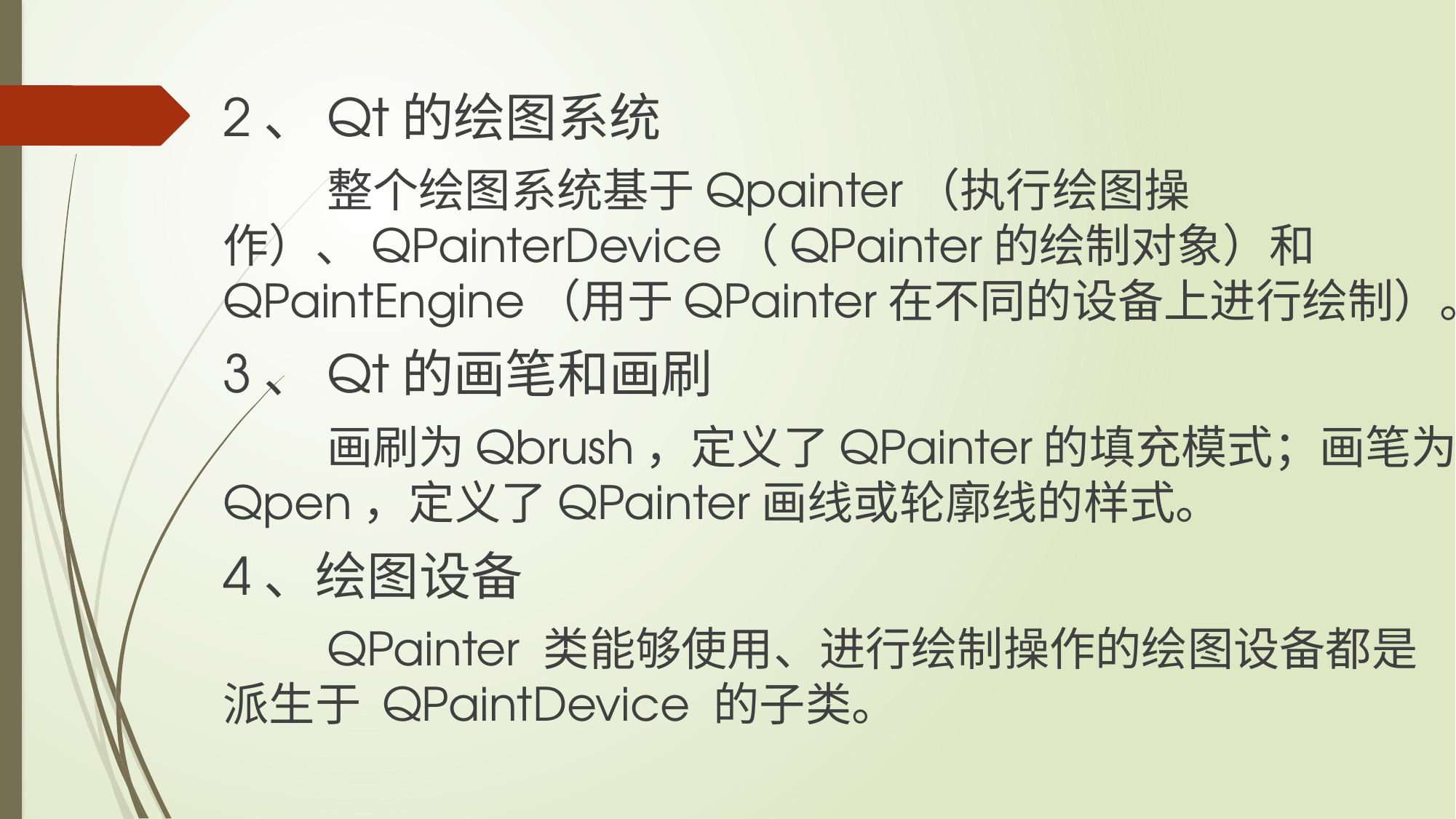

2、Qt的绘图系统
	整个绘图系统基于Qpainter（执行绘图操作）、QPainterDevice（QPainter的绘制对象）和QPaintEngine（用于QPainter在不同的设备上进行绘制）。
3、Qt的画笔和画刷
	画刷为Qbrush，定义了QPainter的填充模式；画笔为Qpen，定义了QPainter画线或轮廓线的样式。
4、绘图设备
	QPainter 类能够使用、进行绘制操作的绘图设备都是派生于 QPaintDevice 的子类。